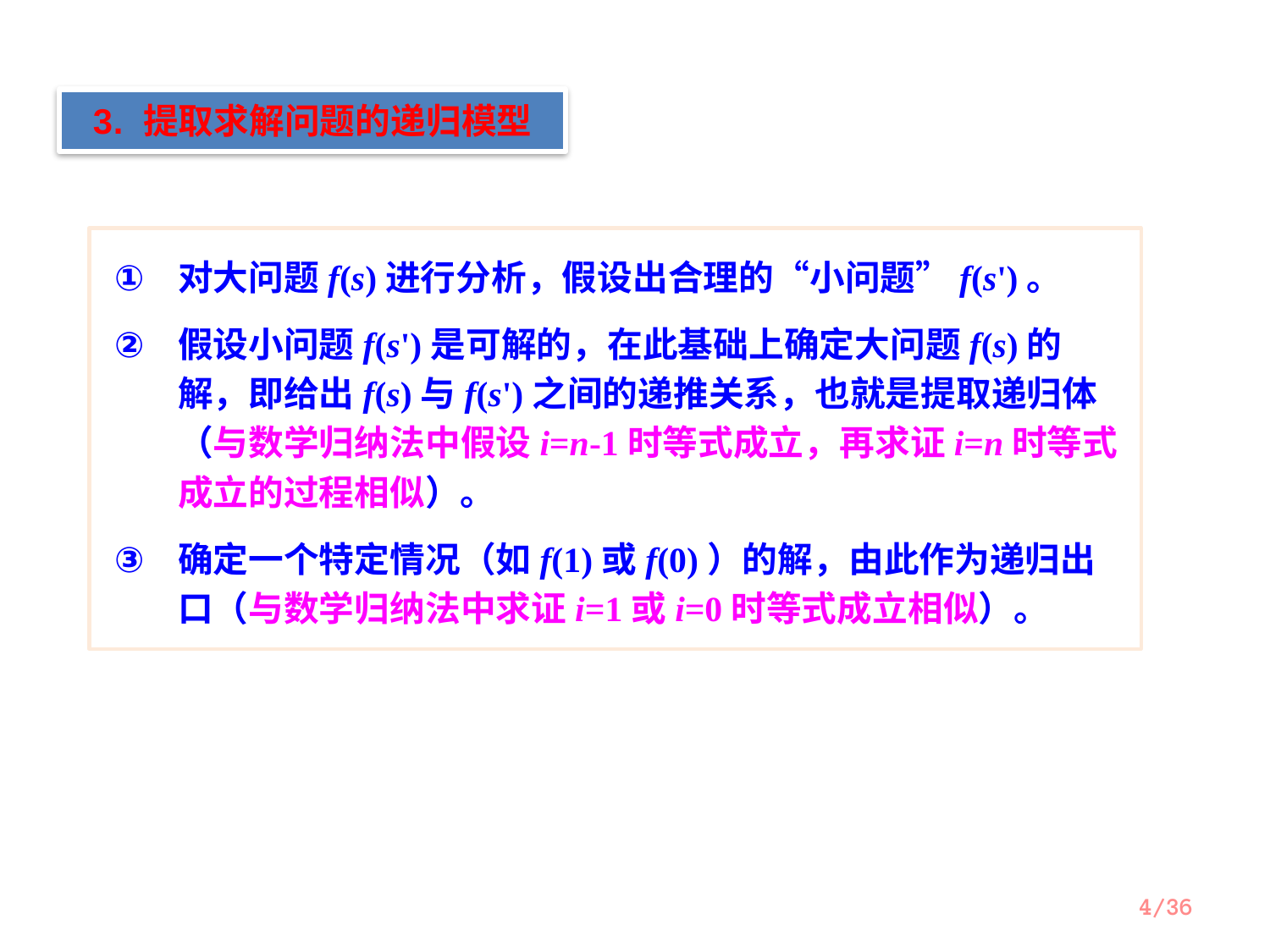

3. 提取求解问题的递归模型
对大问题f(s)进行分析，假设出合理的“小问题”f(s')。
假设小问题f(s')是可解的，在此基础上确定大问题f(s)的解，即给出f(s)与f(s')之间的递推关系，也就是提取递归体（与数学归纳法中假设i=n-1时等式成立，再求证i=n时等式成立的过程相似）。
确定一个特定情况（如f(1)或f(0)）的解，由此作为递归出口（与数学归纳法中求证i=1或i=0时等式成立相似）。
4/36